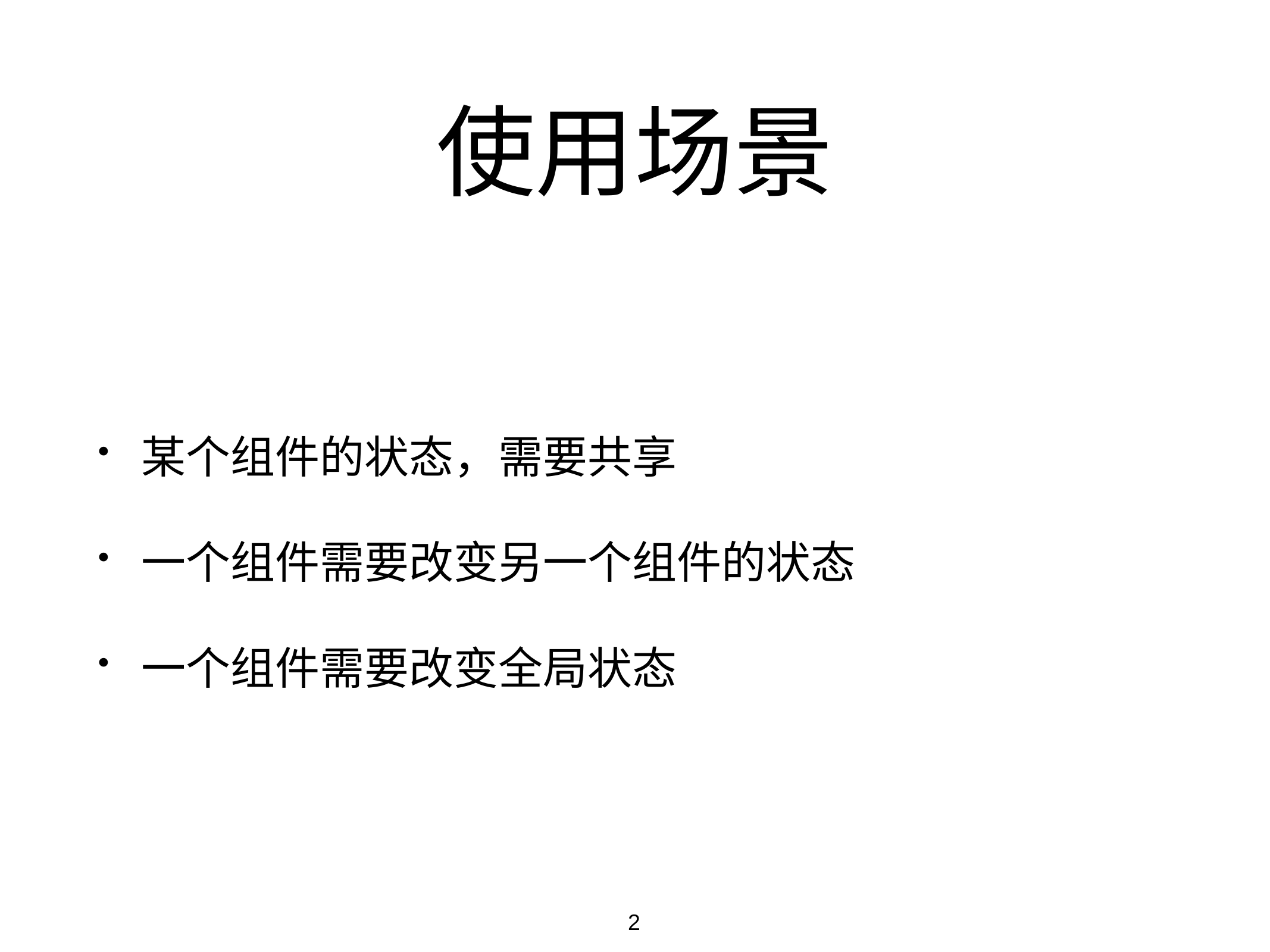

使用场景
某个组件的状态，需要共享
一个组件需要改变另一个组件的状态
一个组件需要改变全局状态
2